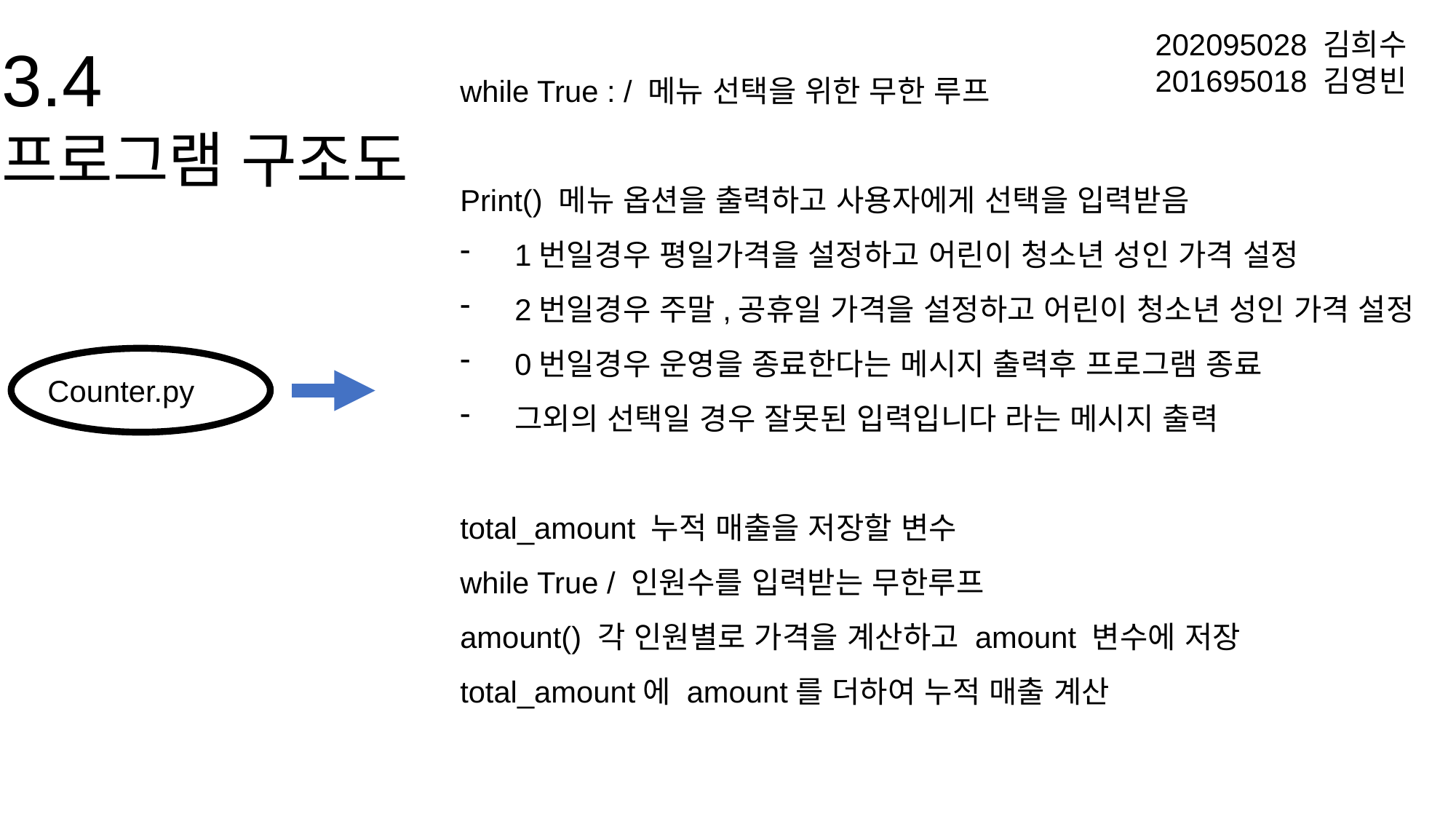

202095028 김희수
201695018 김영빈

3.4
프로그램 구조도
while True : / 메뉴 선택을 위한 무한 루프

Print() 메뉴 옵션을 출력하고 사용자에게 선택을 입력받음
1번일경우 평일가격을 설정하고 어린이 청소년 성인 가격 설정
2번일경우 주말,공휴일 가격을 설정하고 어린이 청소년 성인 가격 설정
0번일경우 운영을 종료한다는 메시지 출력후 프로그램 종료
그외의 선택일 경우 잘못된 입력입니다 라는 메시지 출력

total_amount 누적 매출을 저장할 변수
while True / 인원수를 입력받는 무한루프
amount() 각 인원별로 가격을 계산하고 amount 변수에 저장
total_amount에 amount를 더하여 누적 매출 계산

Counter.py